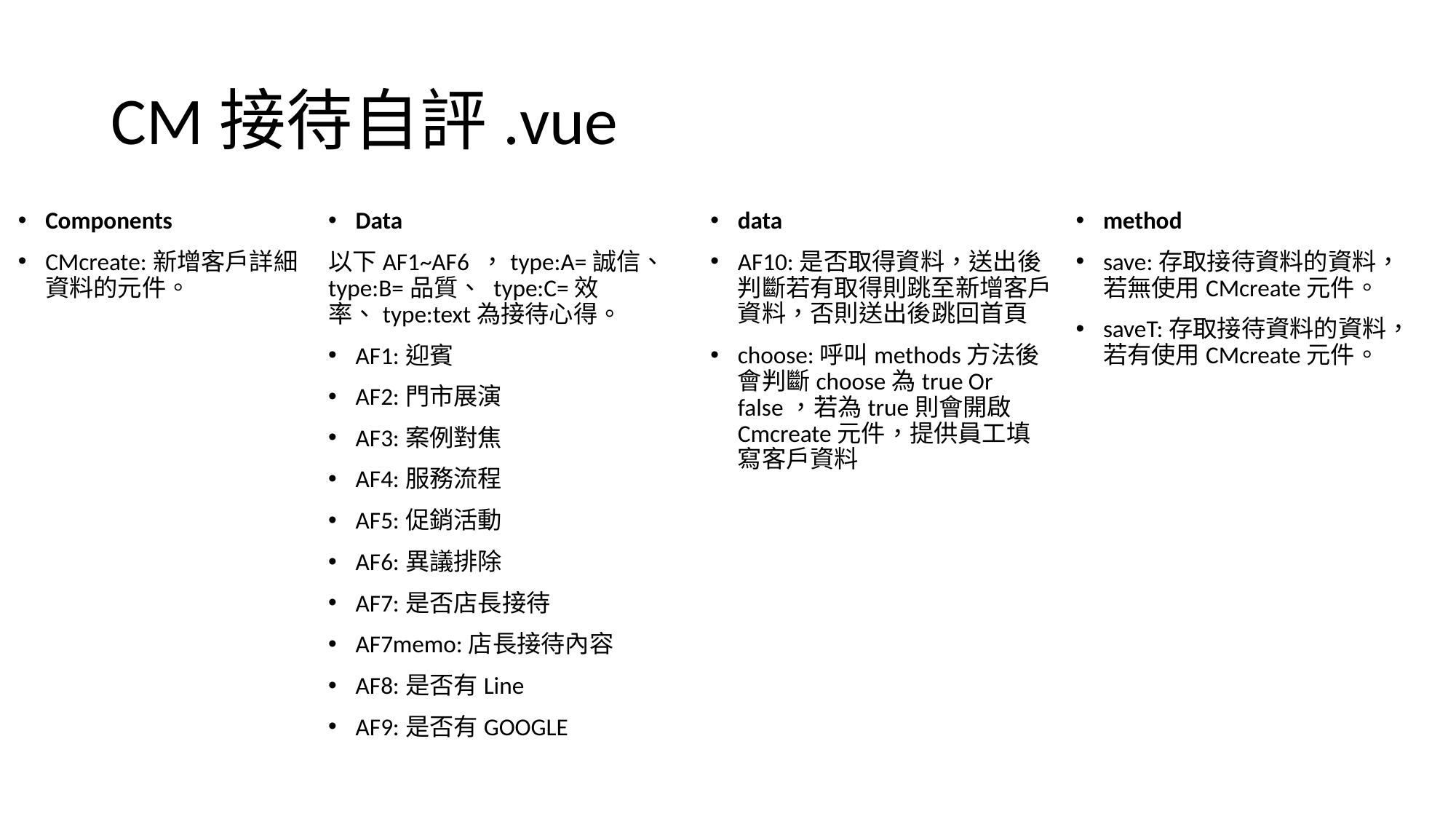

# CM接待自評.vue
Components
CMcreate:新增客戶詳細資料的元件。

data
AF10:是否取得資料，送出後判斷若有取得則跳至新增客戶資料，否則送出後跳回首頁
choose:呼叫methods方法後會判斷choose為true Or false，若為true則會開啟Cmcreate元件，提供員工填寫客戶資料

method
save:存取接待資料的資料，若無使用CMcreate元件。
saveT:存取接待資料的資料，若有使用CMcreate元件。

Data
以下AF1~AF6 ，type:A=誠信、 type:B=品質、 type:C=效率、type:text為接待心得。
AF1:迎賓
AF2:門市展演
AF3:案例對焦
AF4:服務流程
AF5:促銷活動
AF6:異議排除
AF7:是否店長接待
AF7memo:店長接待內容
AF8:是否有Line
AF9:是否有GOOGLE